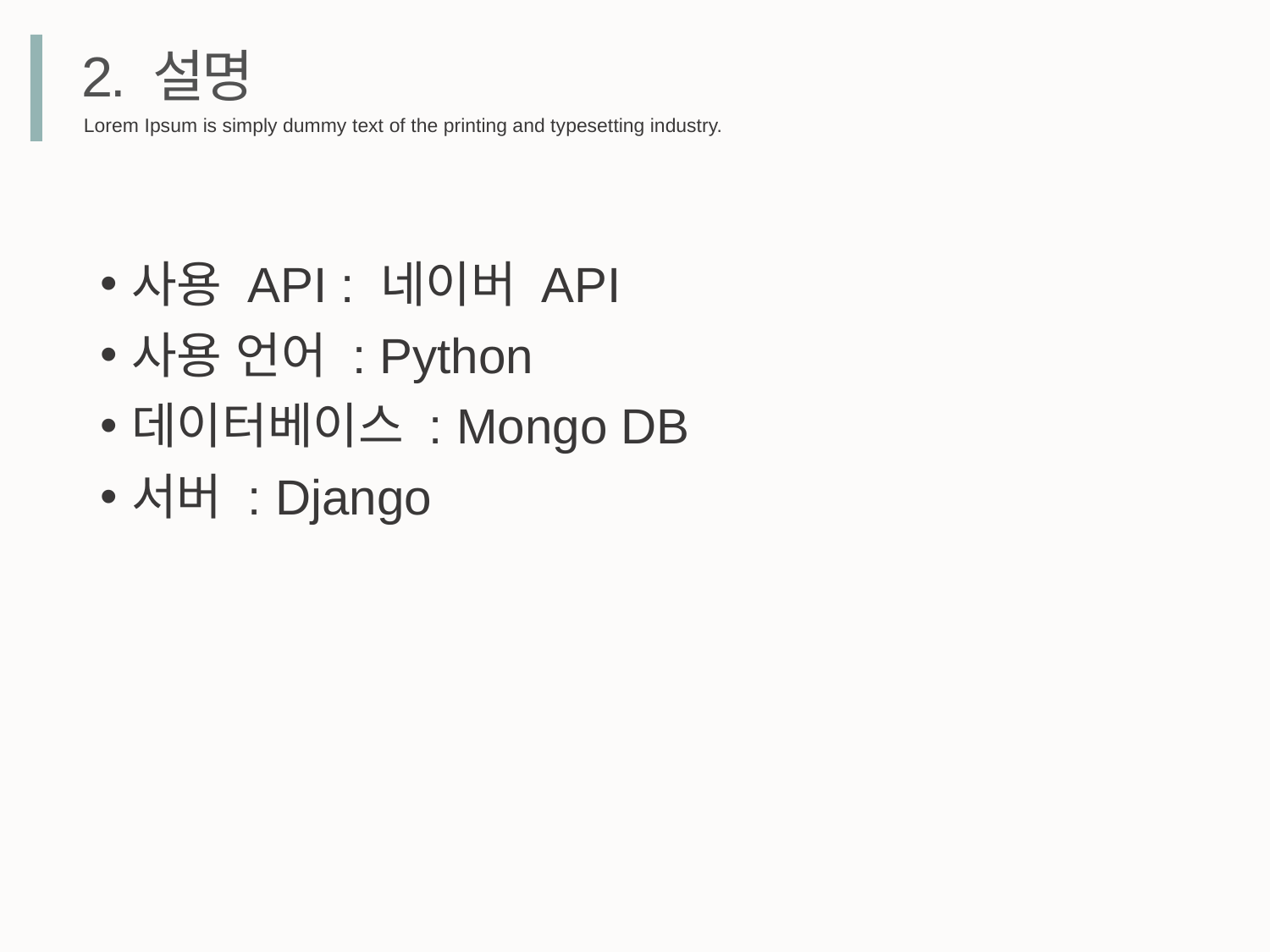

2. 설명
Lorem Ipsum is simply dummy text of the printing and typesetting industry.
사용 API : 네이버 API
사용 언어 : Python
데이터베이스 : Mongo DB
서버 : Django